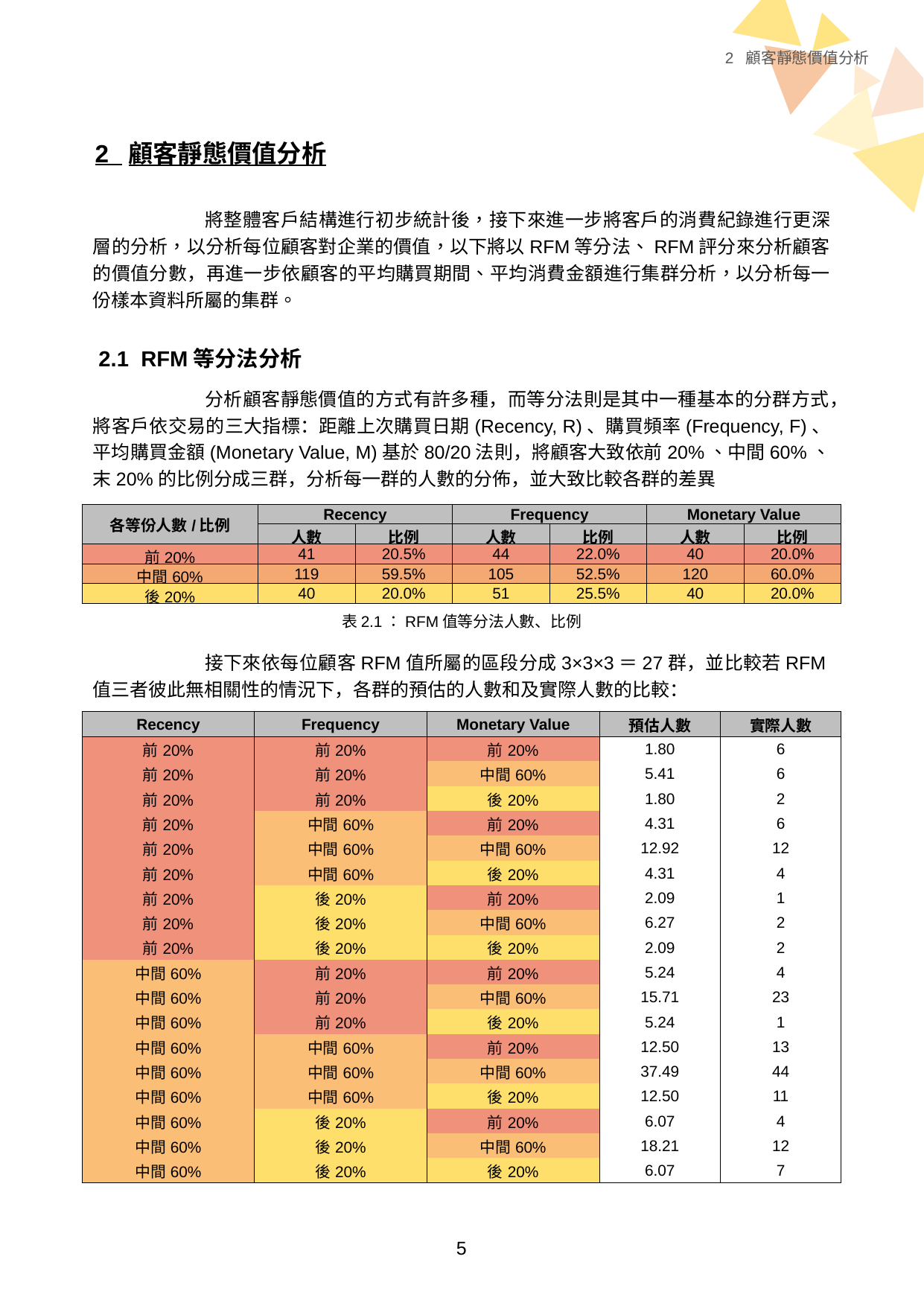

2  顧客靜態價值分析
	將整體客戶結構進行初步統計後，接下來進一步將客戶的消費紀錄進行更深層的分析，以分析每位顧客對企業的價值，以下將以RFM等分法、RFM評分來分析顧客的價值分數，再進一步依顧客的平均購買期間、平均消費金額進行集群分析，以分析每一份樣本資料所屬的集群。
2.1  RFM等分法分析
	分析顧客靜態價值的方式有許多種，而等分法則是其中一種基本的分群方式，將客戶依交易的三大指標：距離上次購買日期(Recency, R)、購買頻率(Frequency, F)、平均購買金額(Monetary Value, M)基於80/20法則，將顧客大致依前20%、中間60%、末20%的比例分成三群，分析每一群的人數的分佈，並大致比較各群的差異
| 各等份人數/比例 | Recency |  | Frequency |  | Monetary Value |  |
| --- | --- | --- | --- | --- | --- | --- |
|  | 人數 | 比例 | 人數 | 比例 | 人數 | 比例 |
| 前20% | 41 | 20.5% | 44 | 22.0% | 40 | 20.0% |
| 中間60% | 119 | 59.5% | 105 | 52.5% | 120 | 60.0% |
| 後20% | 40 | 20.0% | 51 | 25.5% | 40 | 20.0% |
表2.1：RFM值等分法人數、比例
	接下來依每位顧客RFM值所屬的區段分成3×3×3＝27群，並比較若RFM值三者彼此無相關性的情況下，各群的預估的人數和及實際人數的比較：
| Recency | Frequency | Monetary Value | 預估人數 | 實際人數 |
| --- | --- | --- | --- | --- |
| 前20% | 前20% | 前20% | 1.80 | 6 |
| 前20% | 前20% | 中間60% | 5.41 | 6 |
| 前20% | 前20% | 後20% | 1.80 | 2 |
| 前20% | 中間60% | 前20% | 4.31 | 6 |
| 前20% | 中間60% | 中間60% | 12.92 | 12 |
| 前20% | 中間60% | 後20% | 4.31 | 4 |
| 前20% | 後20% | 前20% | 2.09 | 1 |
| 前20% | 後20% | 中間60% | 6.27 | 2 |
| 前20% | 後20% | 後20% | 2.09 | 2 |
| 中間60% | 前20% | 前20% | 5.24 | 4 |
| 中間60% | 前20% | 中間60% | 15.71 | 23 |
| 中間60% | 前20% | 後20% | 5.24 | 1 |
| 中間60% | 中間60% | 前20% | 12.50 | 13 |
| 中間60% | 中間60% | 中間60% | 37.49 | 44 |
| 中間60% | 中間60% | 後20% | 12.50 | 11 |
| 中間60% | 後20% | 前20% | 6.07 | 4 |
| 中間60% | 後20% | 中間60% | 18.21 | 12 |
| 中間60% | 後20% | 後20% | 6.07 | 7 |
5